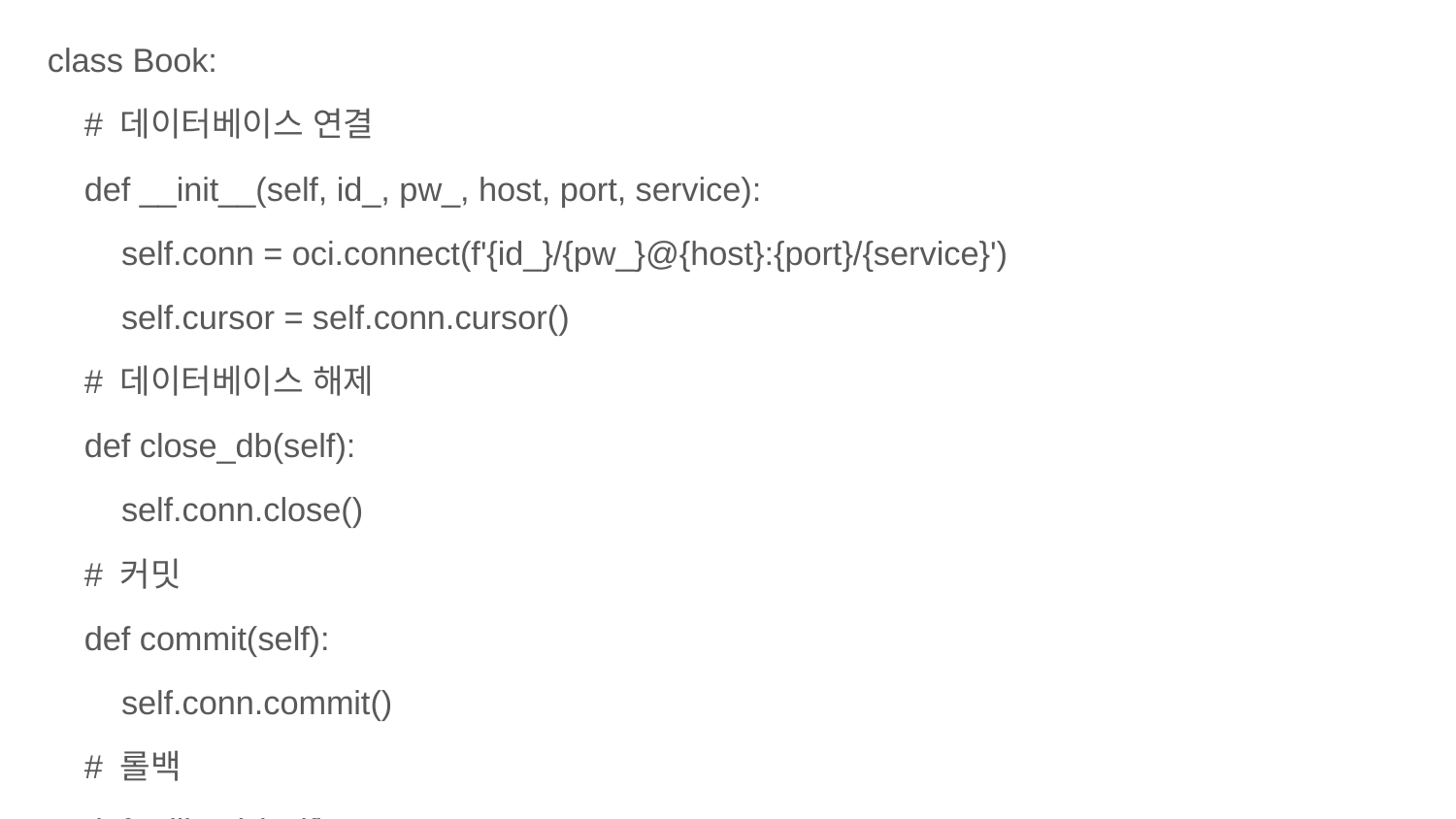

class Book:
    # 데이터베이스 연결
    def __init__(self, id_, pw_, host, port, service):
        self.conn = oci.connect(f'{id_}/{pw_}@{host}:{port}/{service}')
        self.cursor = self.conn.cursor()
    # 데이터베이스 해제
    def close_db(self):
        self.conn.close()
    # 커밋
    def commit(self):
        self.conn.commit()
    # 롤백
    def rollback(self):
        self.conn.rollback()
    # SQL 실행 함수
    def execute(self, sql, items=[]):
        self.cursor.execute(sql, items)
    # select 결과를 보여주는 함수
    def fetchall(self):
        return self.cursor.fetchall()